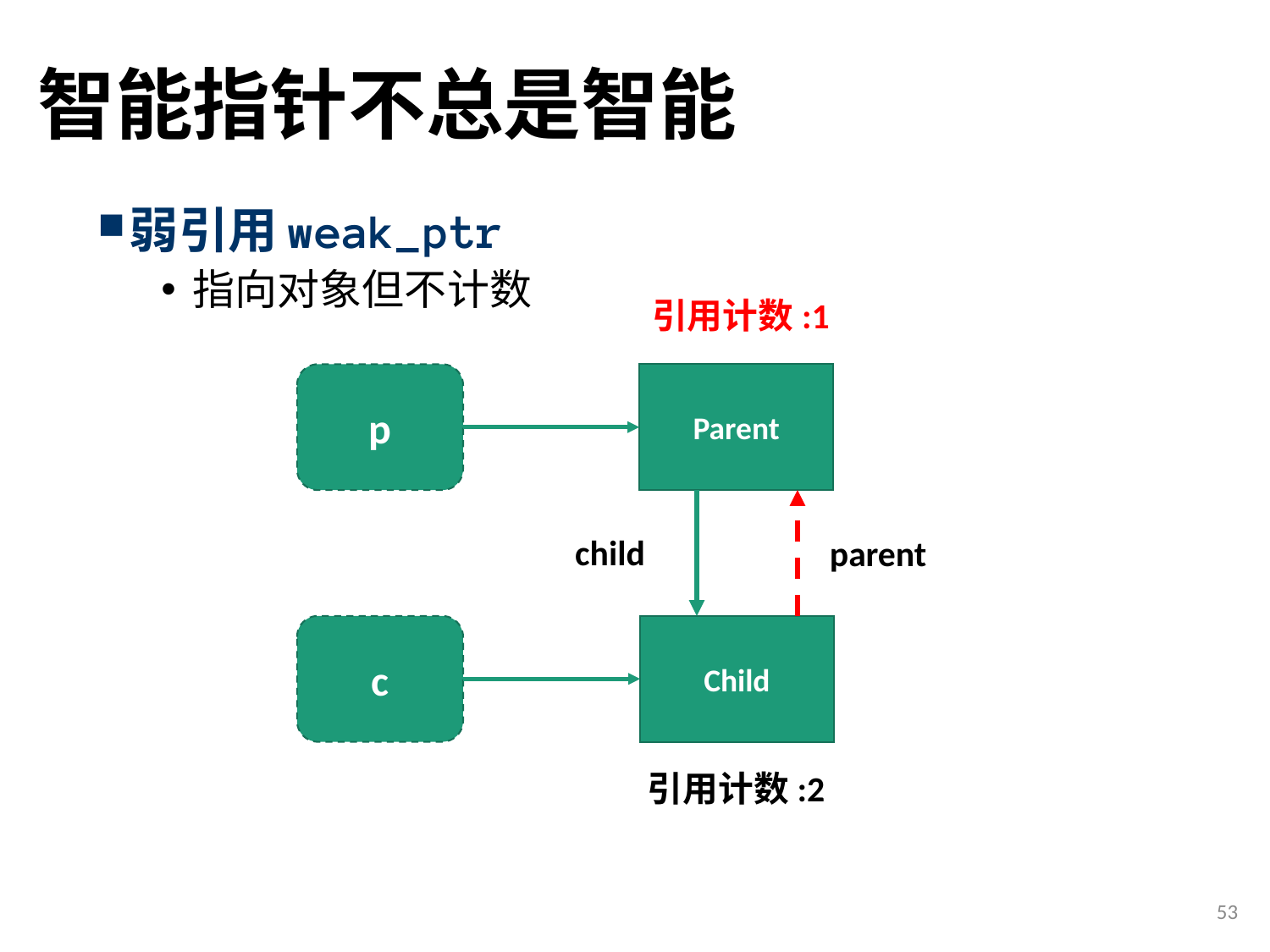

# 智能指针不总是智能
弱引用weak_ptr
指向对象但不计数

引用计数:1
p
Parent
child
parent
Child
c
引用计数:2
53